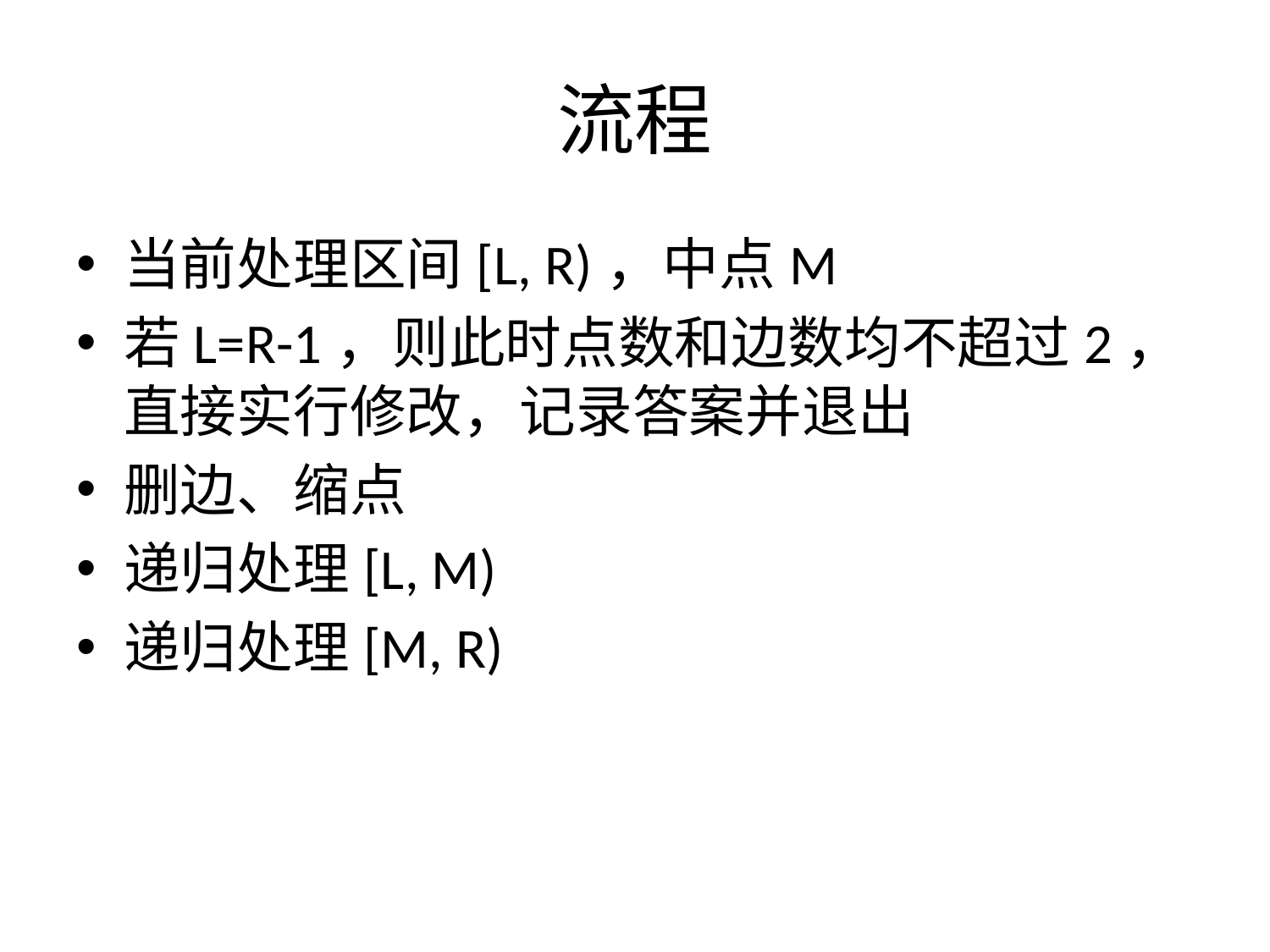

# 流程
当前处理区间[L, R)，中点M
若L=R-1，则此时点数和边数均不超过2，直接实行修改，记录答案并退出
删边、缩点
递归处理[L, M)
递归处理[M, R)